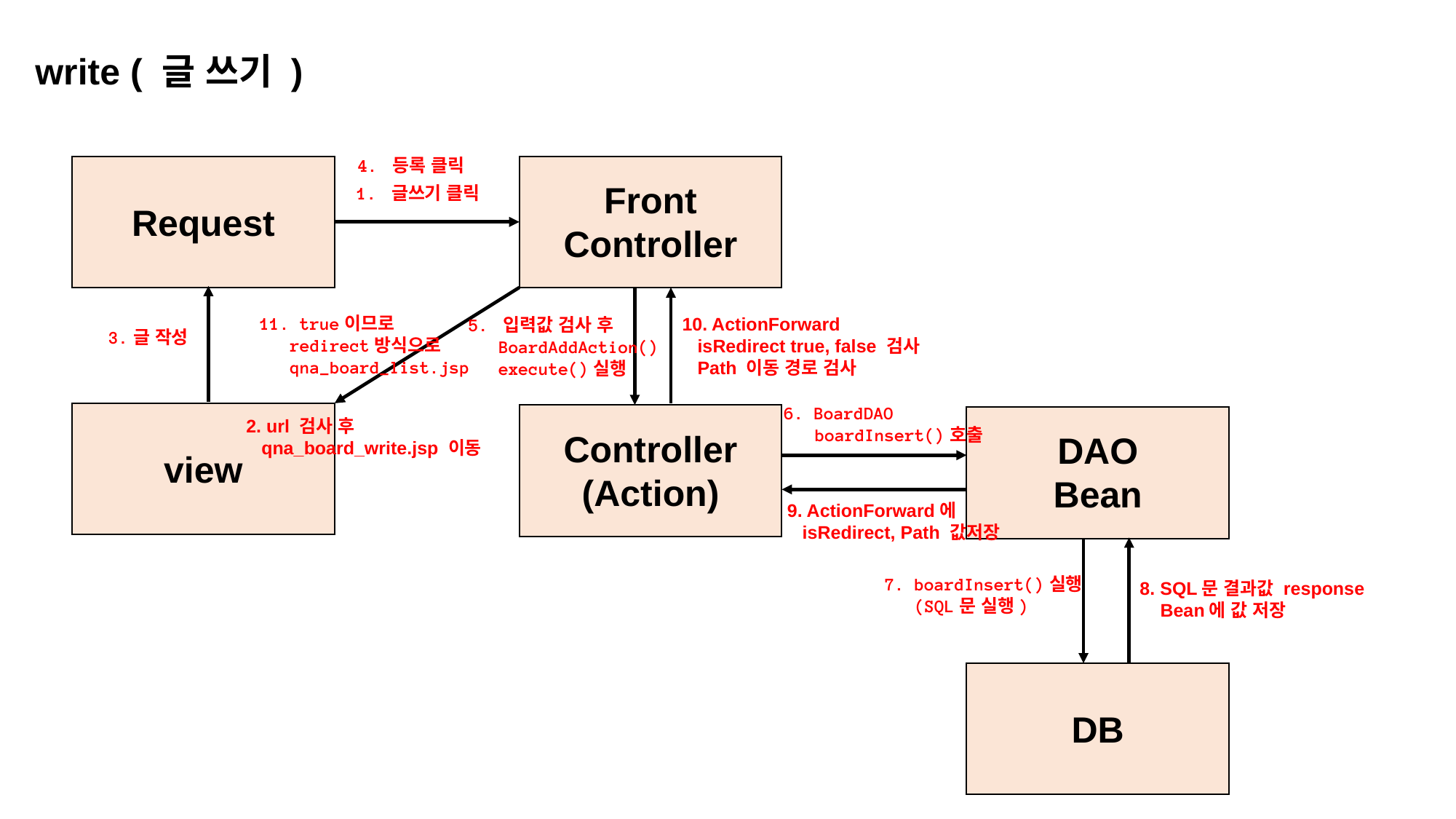

write ( 글 쓰기 )
4. 등록 클릭

Front
Controller
1. 글쓰기 클릭
Request
11. true이므로
   redirect방식으로
   qna_board_list.jsp
10. ActionForward
   isRedirect true, false 검사
   Path 이동 경로 검사
5. 입력값 검사 후
   BoardAddAction()
   execute()실행

3.글 작성
6. BoardDAO                  ㄱ.boardInsert()호출

2. url 검사 후
   qna_board_write.jsp 이동
Controller
(Action)
DAO
Bean
view
9. ActionForward에
   isRedirect, Path 값저장
7. boardInsert()실행
   (SQL문 실행)
8. SQL문 결과값 response
    Bean에 값 저장

DB